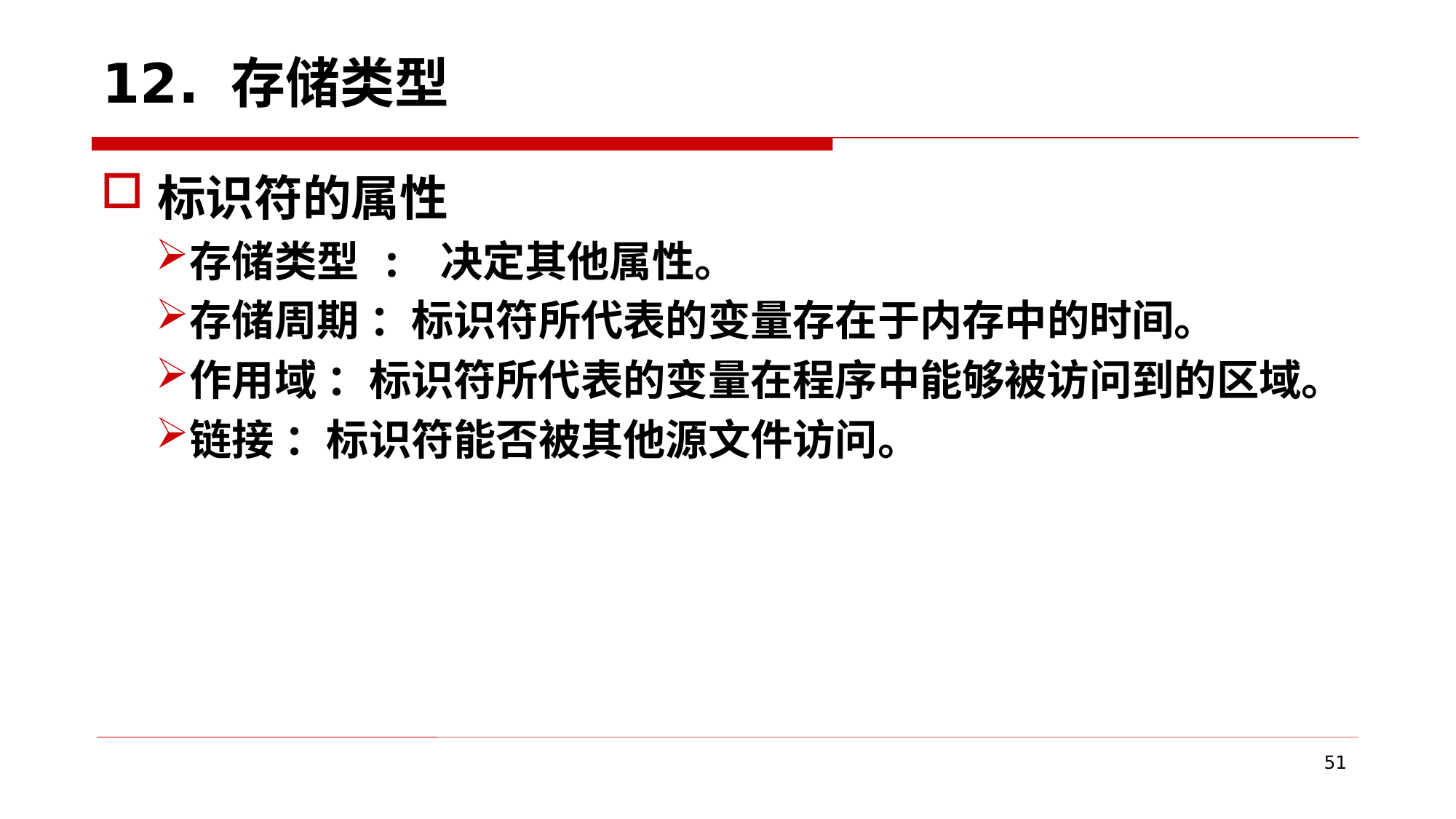

12. 存储类型
标识符的属性
存储类型 : 决定其他属性。
存储周期 ：标识符所代表的变量存在于内存中的时间。
作用域 ：标识符所代表的变量在程序中能够被访问到的区域。
链接 ：标识符能否被其他源文件访问。

51